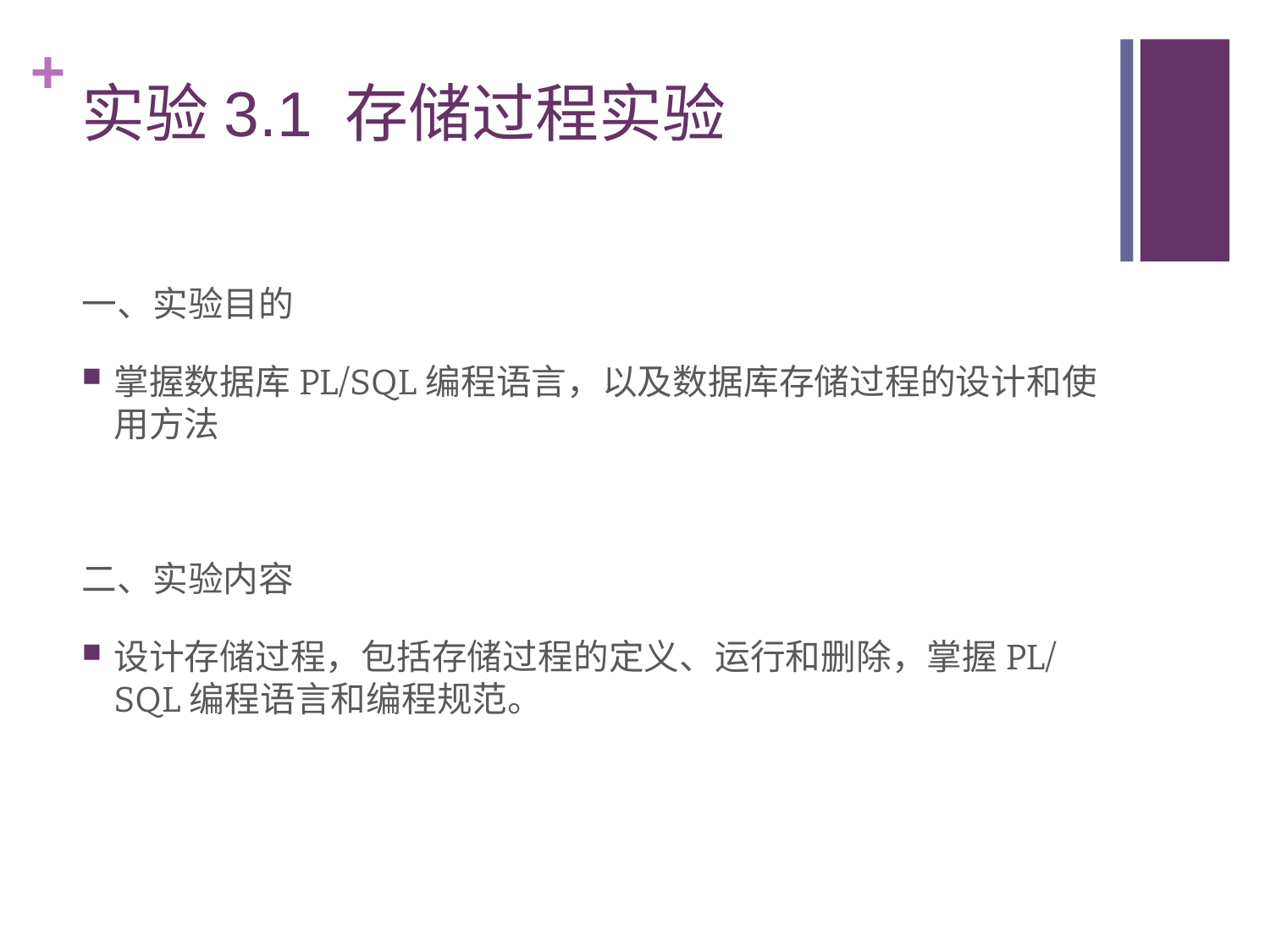

# 实验3.1 存储过程实验
一、实验目的
掌握数据库PL/SQL编程语言，以及数据库存储过程的设计和使用方法

二、实验内容
设计存储过程，包括存储过程的定义、运行和删除，掌握PL/SQL编程语言和编程规范。